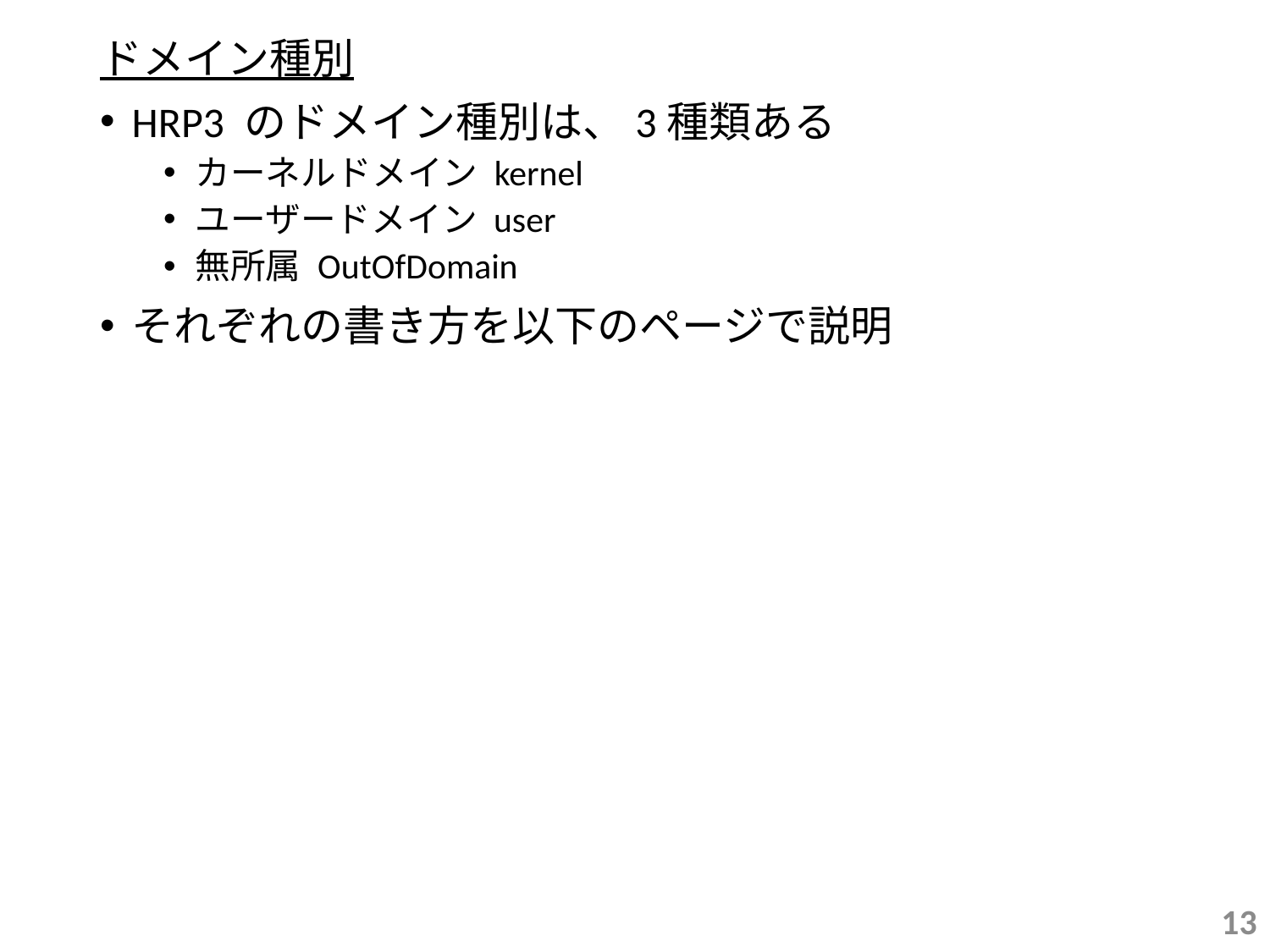

ドメイン種別
HRP3 のドメイン種別は、3種類ある
カーネルドメイン kernel
ユーザードメイン user
無所属 OutOfDomain
それぞれの書き方を以下のページで説明
13